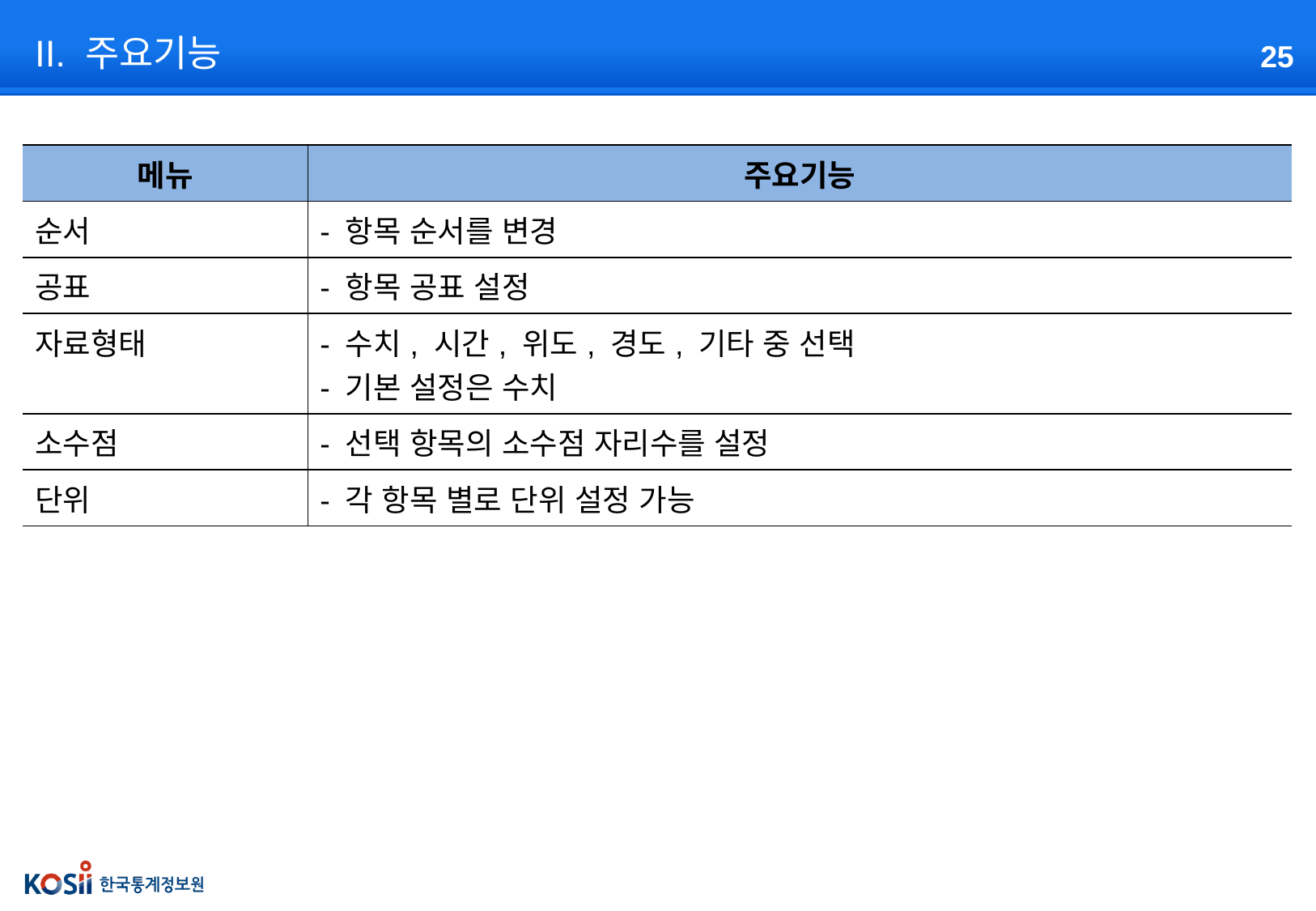

# II. 주요기능
| 메뉴 | 주요기능 |
| --- | --- |
| 순서 | - 항목 순서를 변경 |
| 공표 | - 항목 공표 설정 |
| 자료형태 | - 수치, 시간, 위도, 경도, 기타 중 선택 - 기본 설정은 수치 |
| 소수점 | - 선택 항목의 소수점 자리수를 설정 |
| 단위 | - 각 항목 별로 단위 설정 가능 |